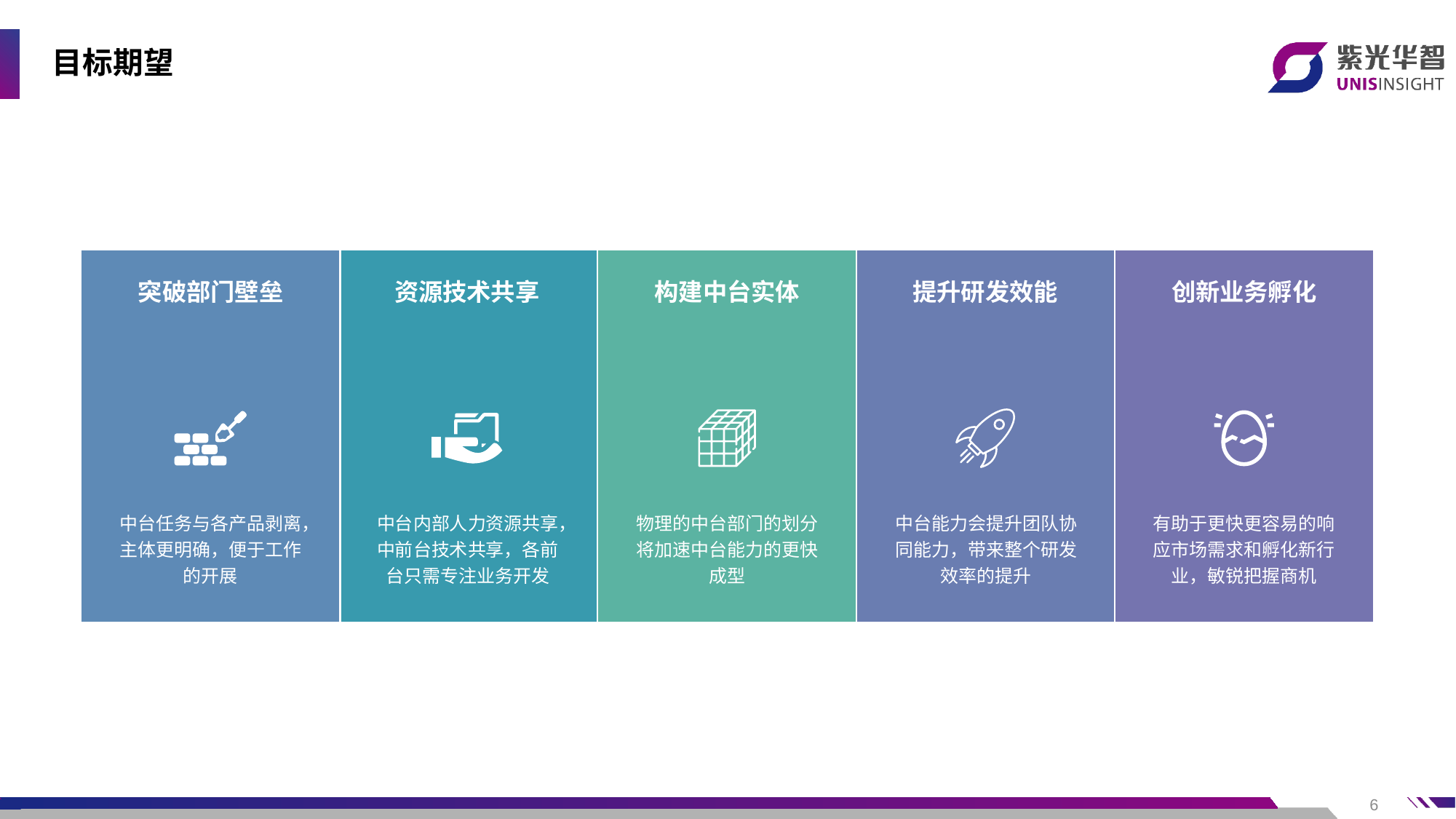

# 目标期望

突破部门壁垒
资源技术共享
构建中台实体
提升研发效能
创新业务孵化

中台任务与各产品剥离，主体更明确，便于工作的开展
中台内部人力资源共享，中前台技术共享，各前台只需专注业务开发
物理的中台部门的划分将加速中台能力的更快成型
中台能力会提升团队协同能力，带来整个研发效率的提升
有助于更快更容易的响应市场需求和孵化新行业，敏锐把握商机